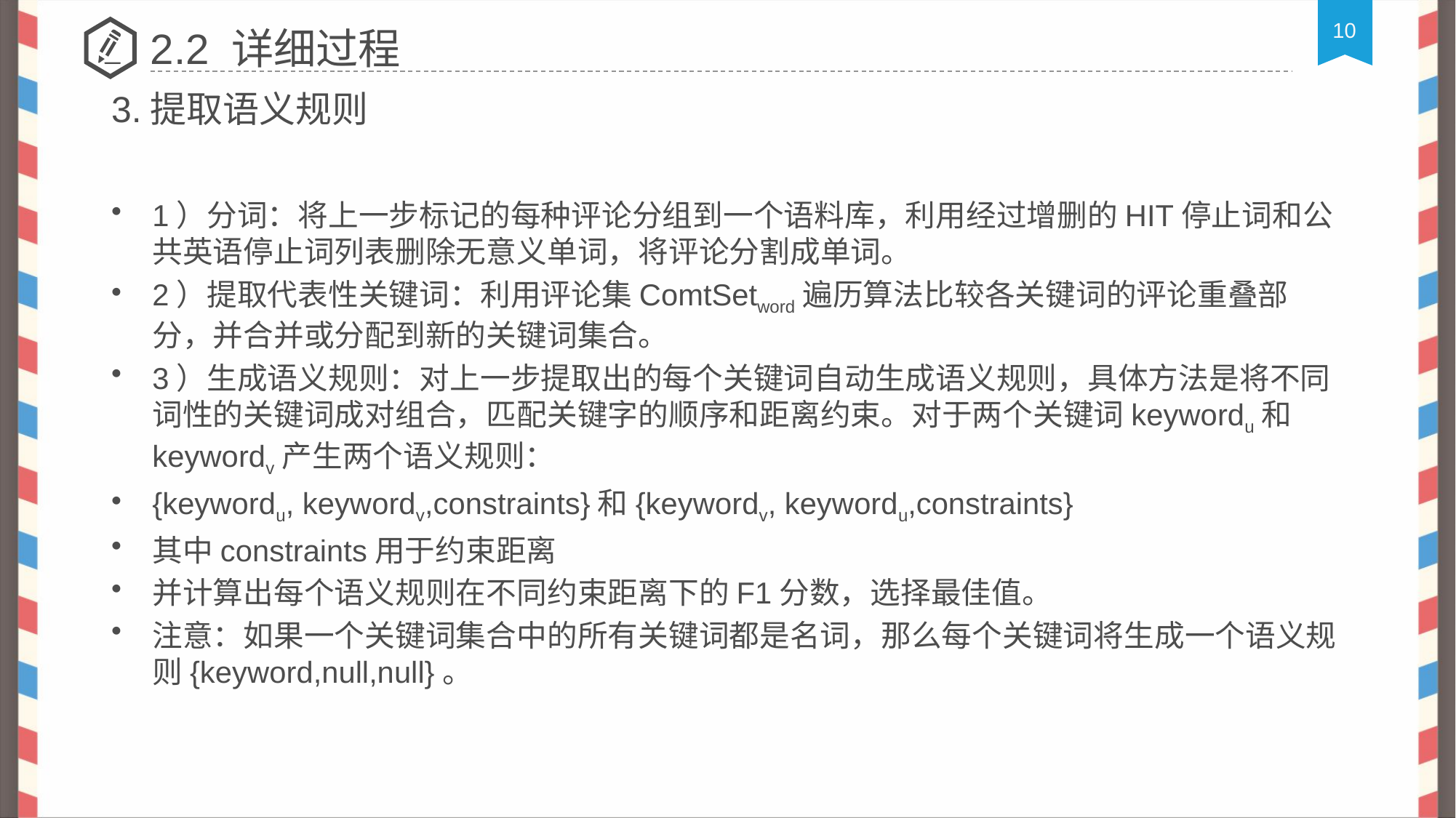

2.2 详细过程
# 3.提取语义规则
1）分词：将上一步标记的每种评论分组到一个语料库，利用经过增删的HIT停止词和公共英语停止词列表删除无意义单词，将评论分割成单词。
2）提取代表性关键词：利用评论集ComtSetword遍历算法比较各关键词的评论重叠部分，并合并或分配到新的关键词集合。
3）生成语义规则：对上一步提取出的每个关键词自动生成语义规则，具体方法是将不同词性的关键词成对组合，匹配关键字的顺序和距离约束。对于两个关键词keywordu和keywordv产生两个语义规则：
{keywordu, keywordv,constraints}和{keywordv, keywordu,constraints}
其中constraints用于约束距离
并计算出每个语义规则在不同约束距离下的F1分数，选择最佳值。
注意：如果一个关键词集合中的所有关键词都是名词，那么每个关键词将生成一个语义规则{keyword,null,null}。